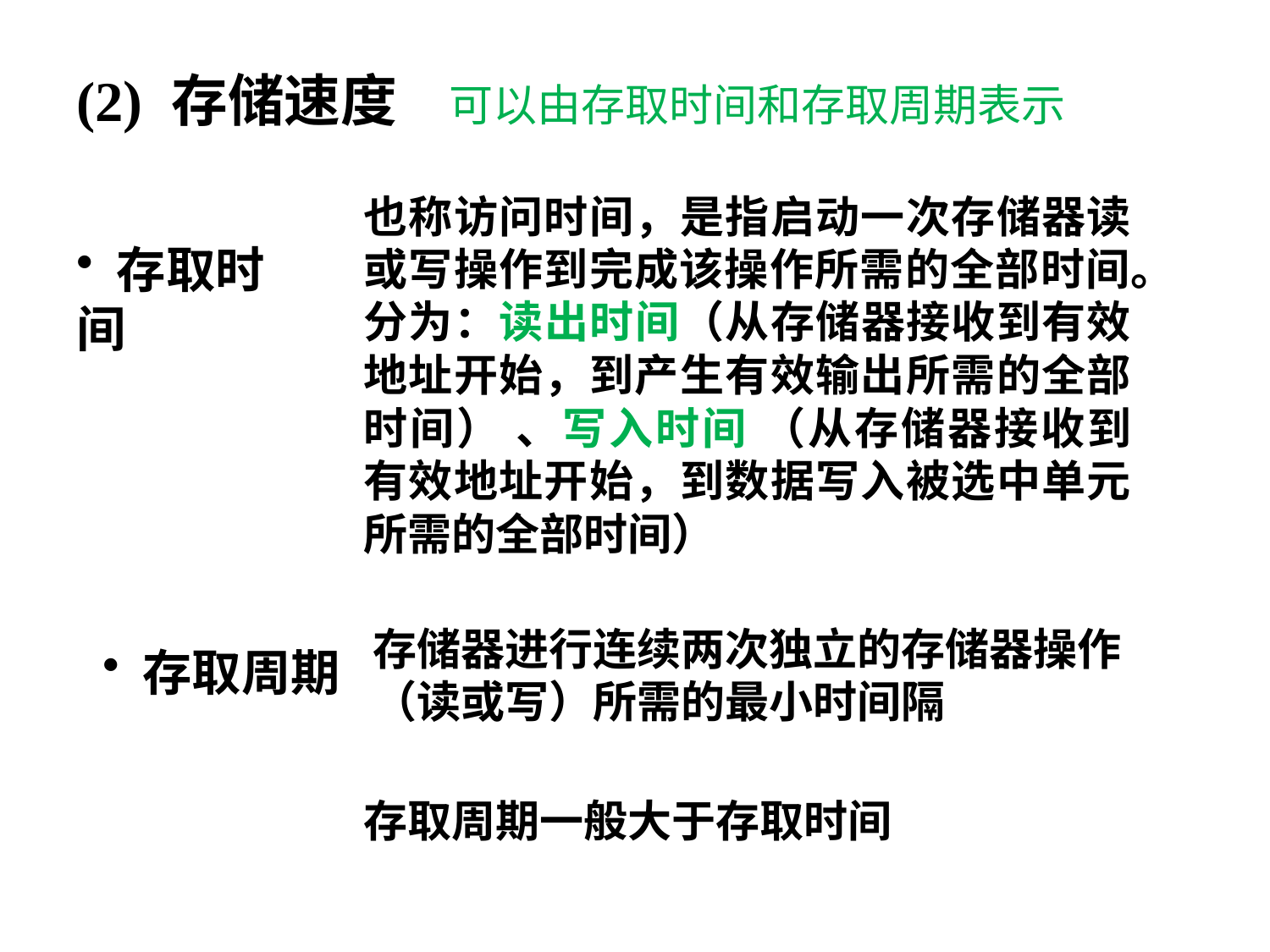

(2) 存储速度    可以由存取时间和存取周期表示
也称访问时间，是指启动一次存储器读或写操作到完成该操作所需的全部时间。分为：读出时间（从存储器接收到有效地址开始，到产生有效输出所需的全部时间） 、写入时间 （从存储器接收到有效地址开始，到数据写入被选中单元所需的全部时间）
 存取时间
存储器进行连续两次独立的存储器操作（读或写）所需的最小时间隔
 存取周期
存取周期一般大于存取时间